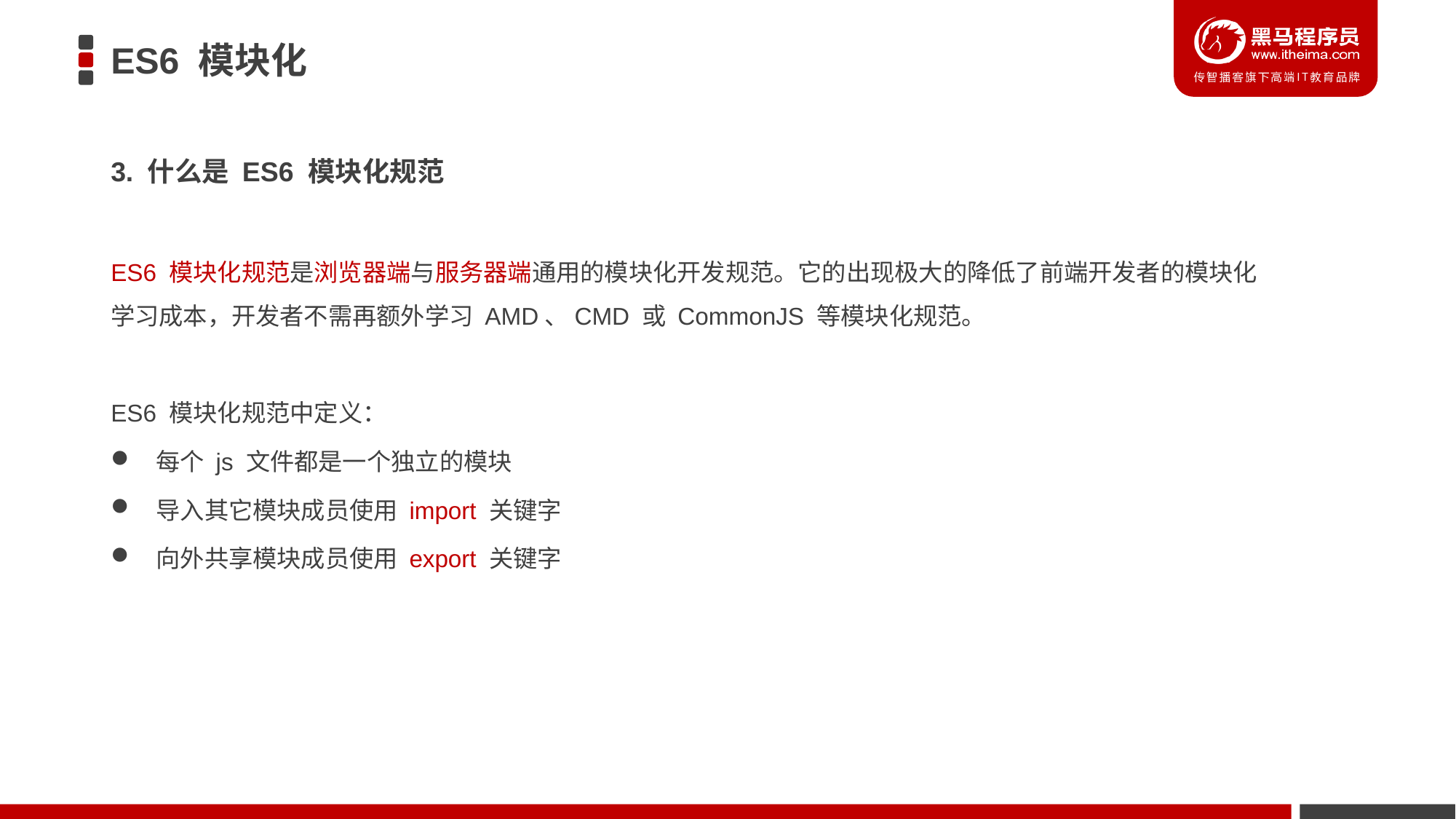

# ES6 模块化
3. 什么是 ES6 模块化规范
ES6 模块化规范是浏览器端与服务器端通用的模块化开发规范。它的出现极大的降低了前端开发者的模块化学习成本，开发者不需再额外学习 AMD、CMD 或 CommonJS 等模块化规范。

ES6 模块化规范中定义：
 每个 js 文件都是一个独立的模块
 导入其它模块成员使用 import 关键字
 向外共享模块成员使用 export 关键字